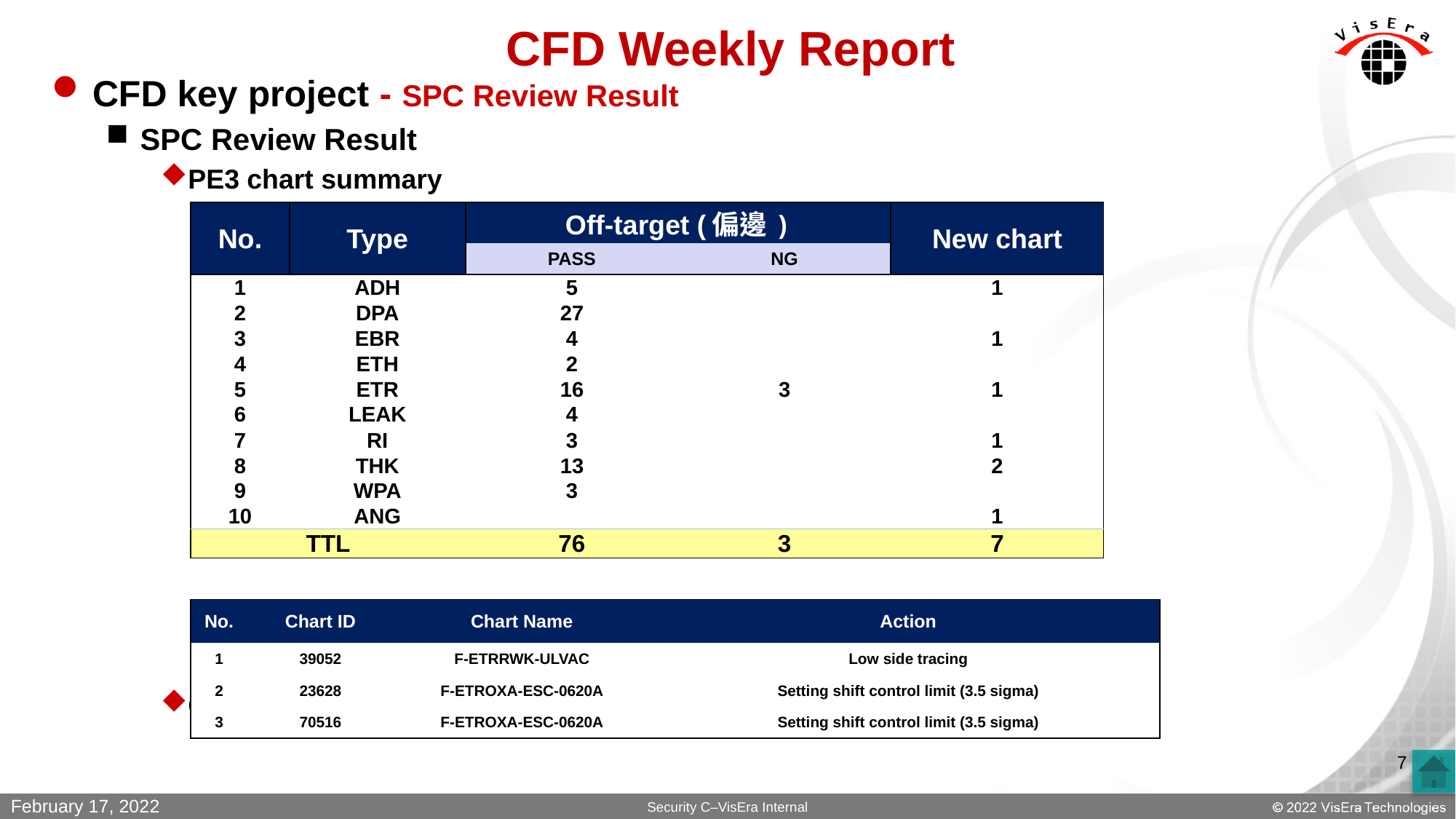

# CFD Weekly Report
CFD key project - SPC Review Result
SPC Review Result
PE3 chart summary

Off-target chart

| No. | Type | Off-target (偏邊) |  | New chart |
| --- | --- | --- | --- | --- |
|  |  | PASS | NG |  |
| 1 | ADH | 5 |  | 1 |
| 2 | DPA | 27 |  |  |
| 3 | EBR | 4 |  | 1 |
| 4 | ETH | 2 |  |  |
| 5 | ETR | 16 | 3 | 1 |
| 6 | LEAK | 4 |  |  |
| 7 | RI | 3 |  | 1 |
| 8 | THK | 13 |  | 2 |
| 9 | WPA | 3 |  |  |
| 10 | ANG |  |  | 1 |
| TTL |  | 76 | 3 | 7 |
| No. |  | Chart ID |  | Chart Name |  | Action |
| --- | --- | --- | --- | --- | --- | --- |
| 1 |  | 39052 |  | F-ETRRWK-ULVAC |  | Low side tracing |
| 2 |  | 23628 |  | F-ETROXA-ESC-0620A |  | Setting shift control limit (3.5 sigma) |
| 3 |  | 70516 |  | F-ETROXA-ESC-0620A |  | Setting shift control limit (3.5 sigma) |

February 17, 2022